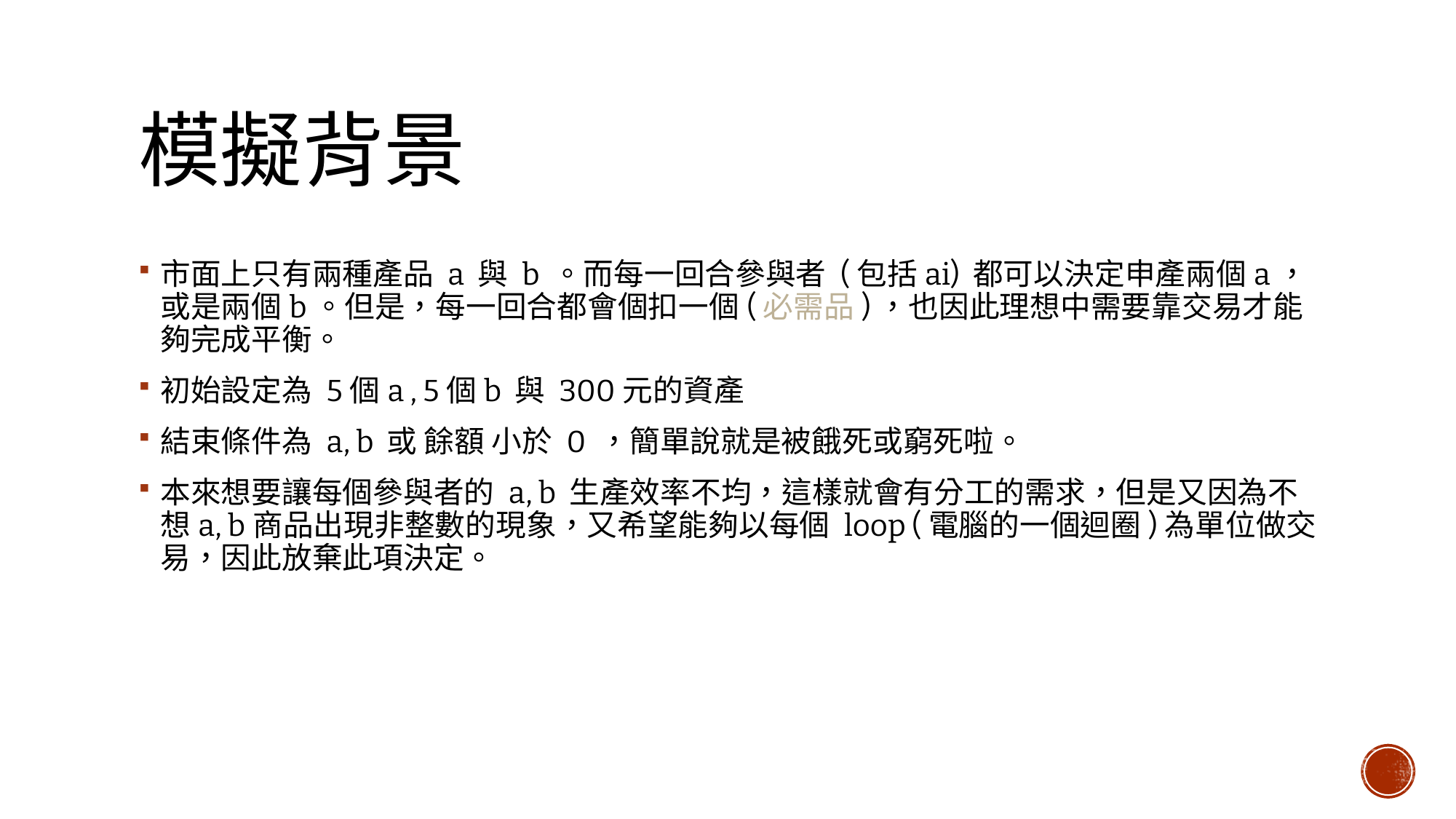

# 模擬背景
市面上只有兩種產品 a 與 b 。而每一回合參與者 (包括ai) 都可以決定申產兩個a，或是兩個b。但是，每一回合都會個扣一個(必需品)，也因此理想中需要靠交易才能夠完成平衡。
初始設定為 5個a , 5個b 與 300元的資產
結束條件為 a, b 或 餘額 小於 0 ，簡單說就是被餓死或窮死啦。
本來想要讓每個參與者的 a, b 生產效率不均，這樣就會有分工的需求，但是又因為不想a, b商品出現非整數的現象，又希望能夠以每個 loop (電腦的一個迴圈)為單位做交易，因此放棄此項決定。